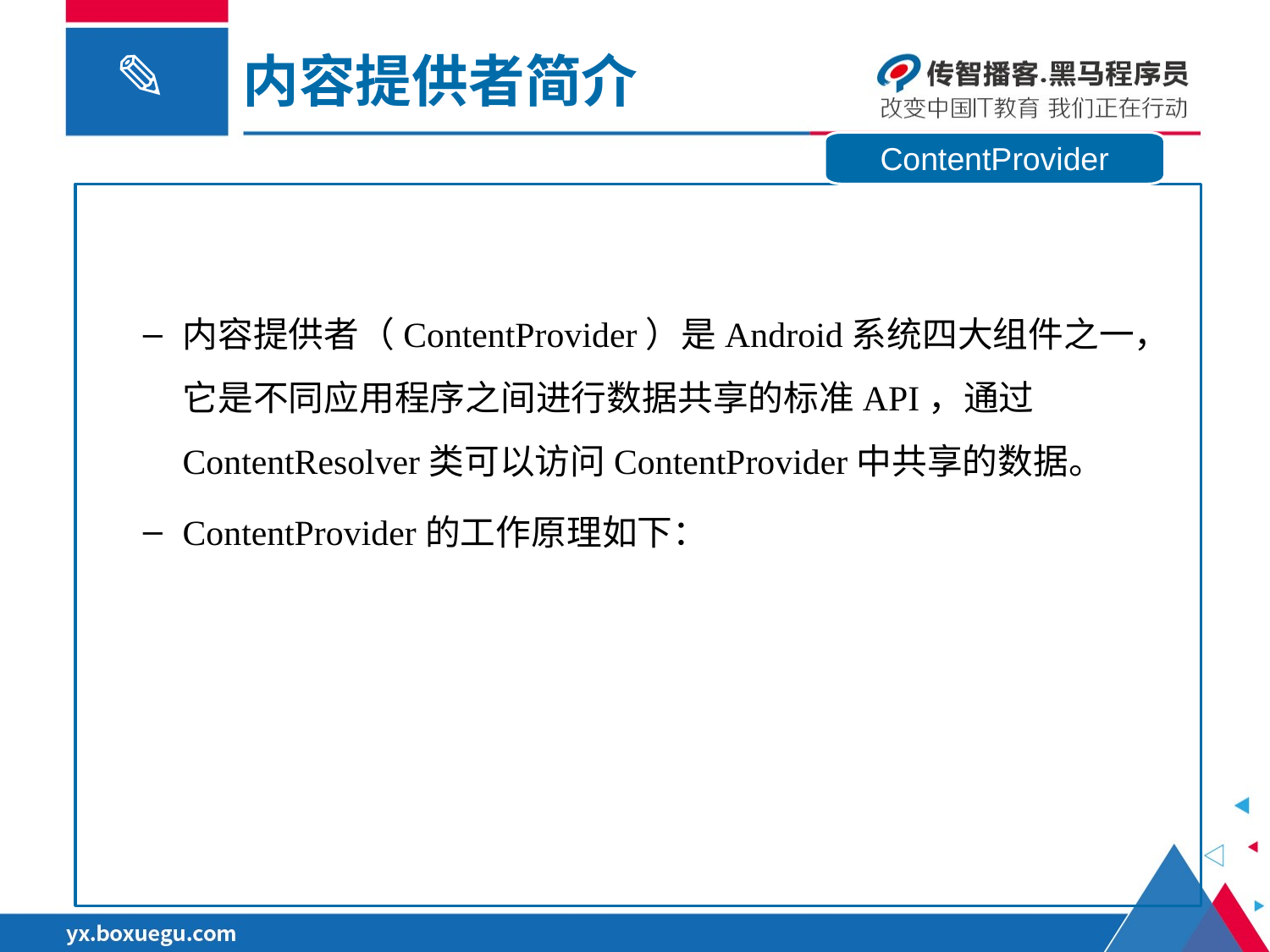

内容提供者简介
ContentProvider

内容提供者（ContentProvider）是Android系统四大组件之一，它是不同应用程序之间进行数据共享的标准API，通过ContentResolver类可以访问ContentProvider中共享的数据。
ContentProvider的工作原理如下：